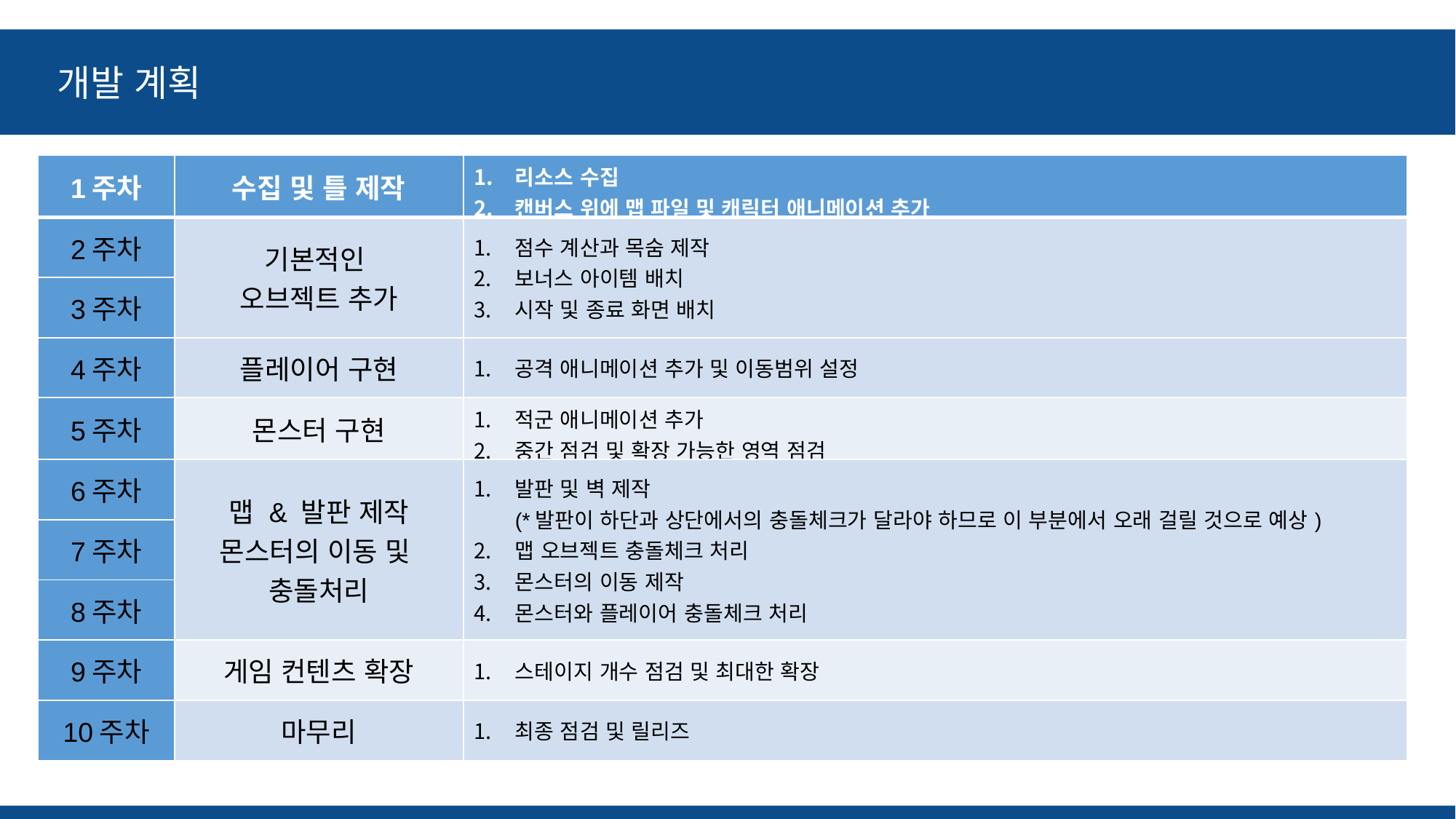

개발 계획
컨텐츠 기획
| 1주차 | 수집 및 틀 제작 | 리소스 수집 캔버스 위에 맵 파일 및 캐릭터 애니메이션 추가 |
| --- | --- | --- |
| 2주차 | 기본적인 오브젝트 추가 | 점수 계산과 목숨 제작 보너스 아이템 배치 시작 및 종료 화면 배치 |
| 3주차 |  | 시작 및 종료 화면 배치 |
| 4주차 | 플레이어 구현 | 공격 애니메이션 추가 및 이동범위 설정 |
| 5주차 | 몬스터 구현 | 적군 애니메이션 추가 중간 점검 및 확장 가능한 영역 점검 |
| 6주차 | 맵 & 발판 제작 몬스터의 이동 및 충돌처리 | 발판 및 벽 제작 (\*발판이 하단과 상단에서의 충돌체크가 달라야 하므로 이 부분에서 오래 걸릴 것으로 예상) 맵 오브젝트 충돌체크 처리 몬스터의 이동 제작 몬스터와 플레이어 충돌체크 처리 |
| 7주차 | 몬스터의 이동 및 충돌처리 | 몬스터의 이동 제작 몬스터와 플레이어 충돌체크 처리 |
| 8주차 |  |  |
| 9주차 | 게임 컨텐츠 확장 | 스테이지 개수 점검 및 최대한 확장 |
| 10주차 | 마무리 | 최종 점검 및 릴리즈 |